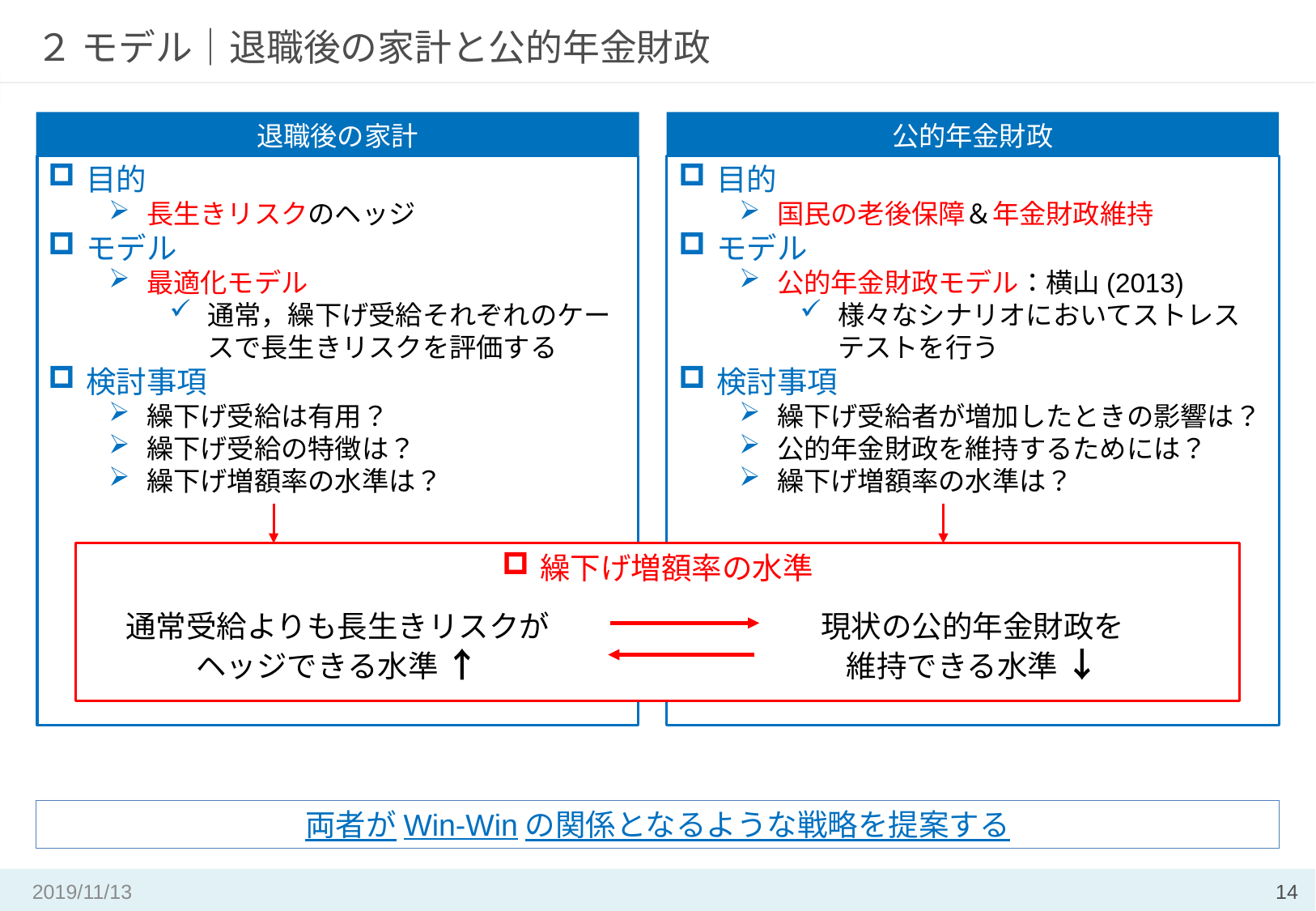

# ２ モデル｜退職後の家計と公的年金財政
退職後の家計
公的年金財政
目的
長生きリスクのヘッジ
モデル
最適化モデル
通常，繰下げ受給それぞれのケースで長生きリスクを評価する
検討事項
繰下げ受給は有用？
繰下げ受給の特徴は？
繰下げ増額率の水準は？

目的
国民の老後保障＆年金財政維持
モデル
公的年金財政モデル：横山(2013)
様々なシナリオにおいてストレステストを行う
検討事項
繰下げ受給者が増加したときの影響は？
公的年金財政を維持するためには？
繰下げ増額率の水準は？

繰下げ増額率の水準

通常受給よりも長生きリスクが
ヘッジできる水準 ↑
現状の公的年金財政を
維持できる水準 ↓
両者がWin-Winの関係となるような戦略を提案する

2019/11/13
14